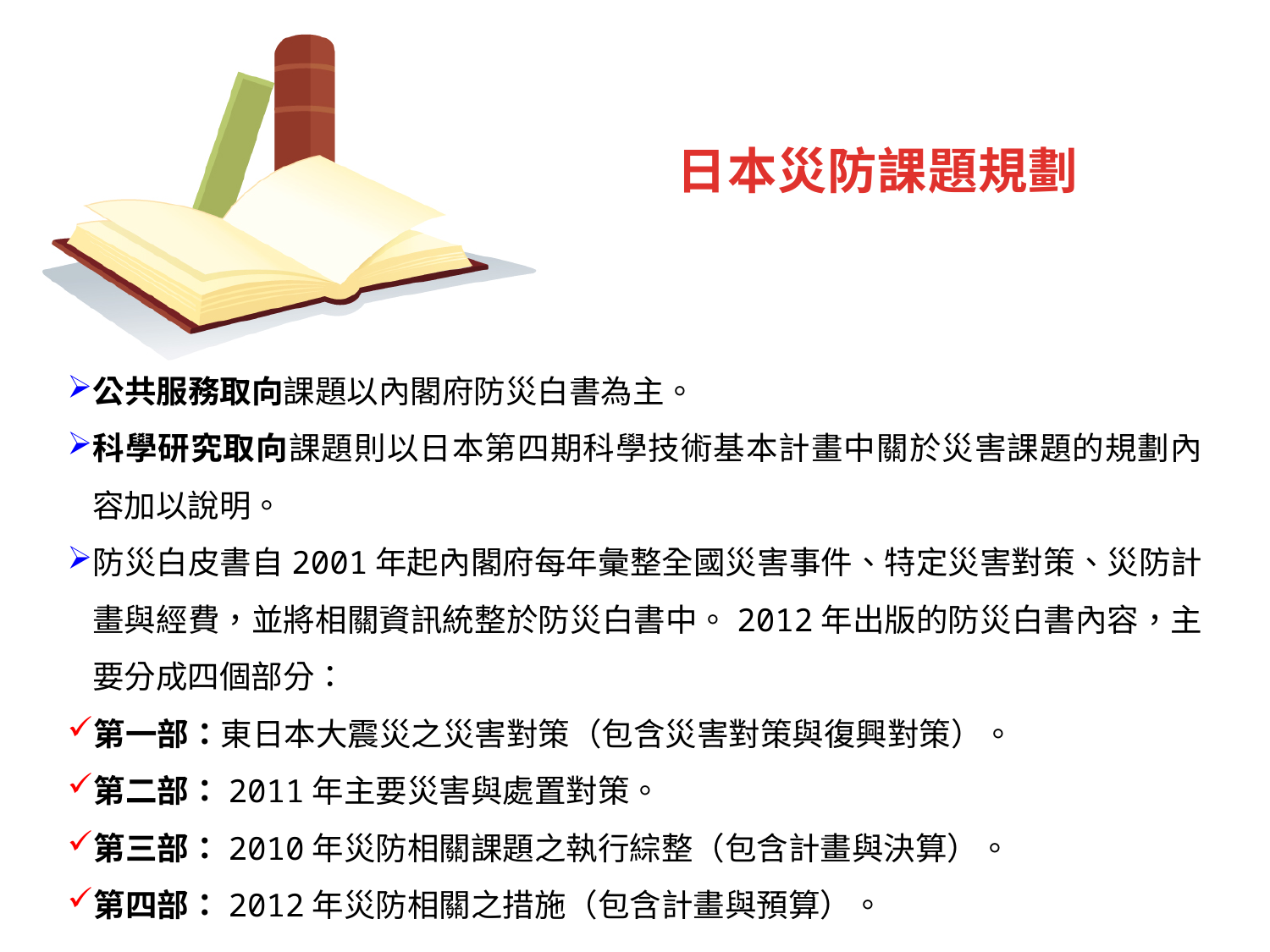

日本災防課題規劃
公共服務取向課題以內閣府防災白書為主。
科學研究取向課題則以日本第四期科學技術基本計畫中關於災害課題的規劃內容加以說明。
防災白皮書自2001年起內閣府每年彙整全國災害事件、特定災害對策、災防計畫與經費，並將相關資訊統整於防災白書中。2012年出版的防災白書內容，主要分成四個部分：
第一部：東日本大震災之災害對策（包含災害對策與復興對策）。
第二部：2011年主要災害與處置對策。
第三部：2010年災防相關課題之執行綜整（包含計畫與決算）。
第四部：2012年災防相關之措施（包含計畫與預算）。